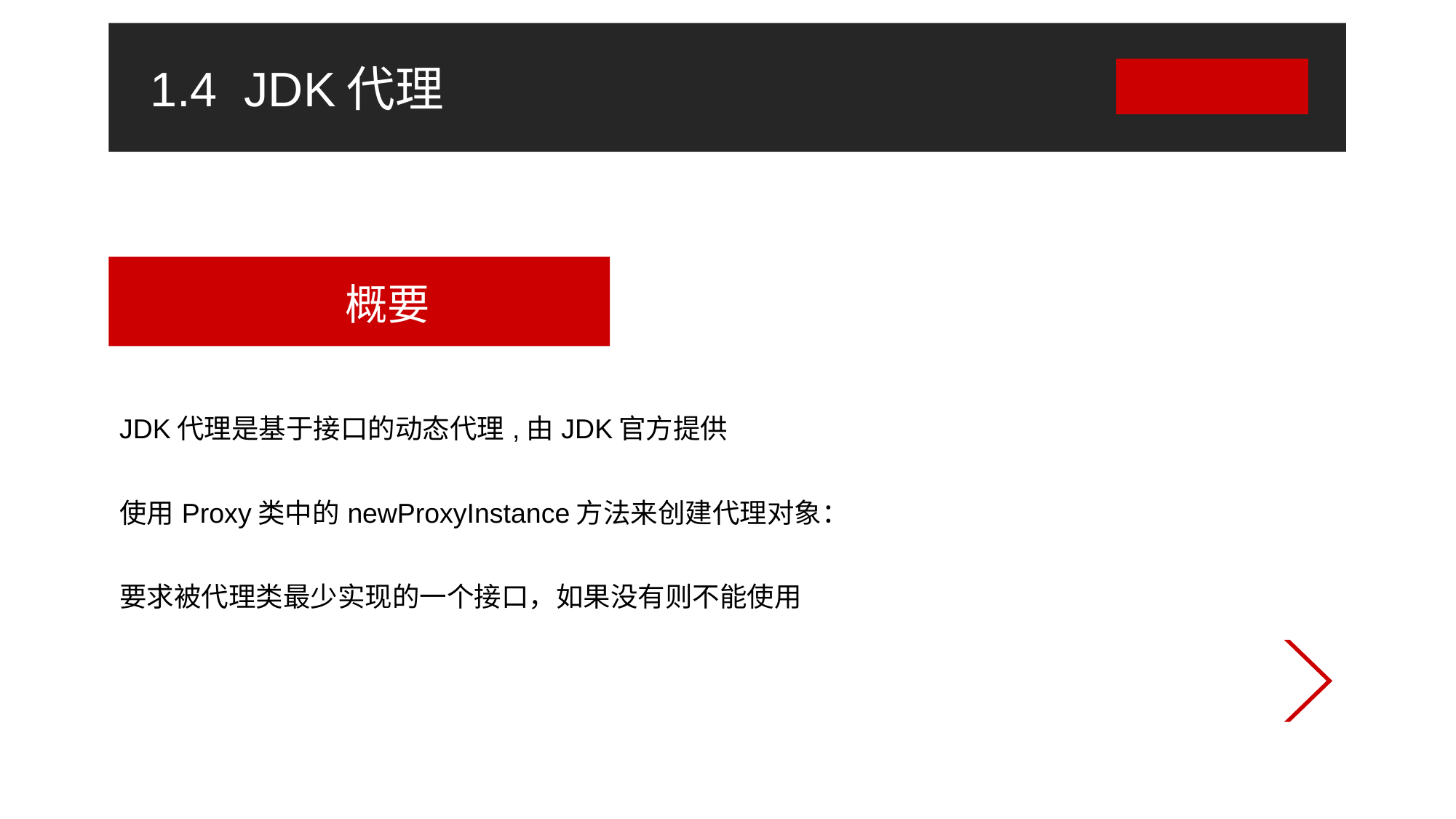

1.4  JDK代理

     概要
JDK代理是基于接口的动态代理,由JDK官方提供

使用Proxy类中的newProxyInstance方法来创建代理对象：

要求被代理类最少实现的一个接口，如果没有则不能使用